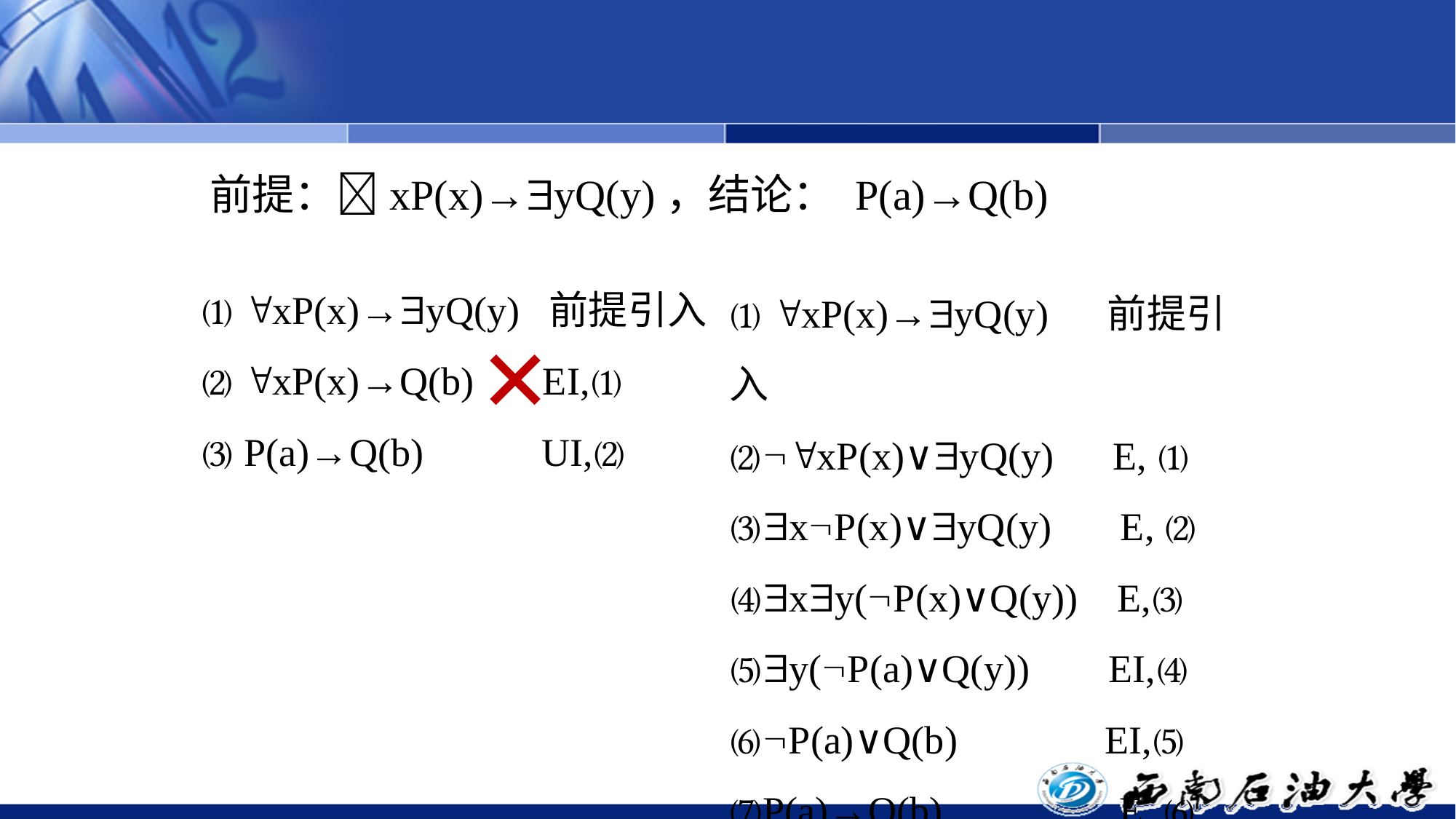

#
前提：∀xP(x)→∃yQ(y)，结论： P(a)→Q(b)
⑴ ∀xP(x)→∃yQ(y)  前提引入
⑵ ∀xP(x)→Q(b)       EI,⑴
⑶ P(a)→Q(b)            UI,⑵
⑴ ∀xP(x)→∃yQ(y)     前提引入
⑵¬∀xP(x)∨∃yQ(y)      E, ⑴
⑶∃x¬P(x)∨∃yQ(y)       E, ⑵
⑷∃x∃y(¬P(x)∨Q(y))    E,⑶
⑸∃y(¬P(a)∨Q(y))        EI,⑷
⑹¬P(a)∨Q(b)               EI,⑸
⑺P(a)→Q(b)                  E, ⑹
×